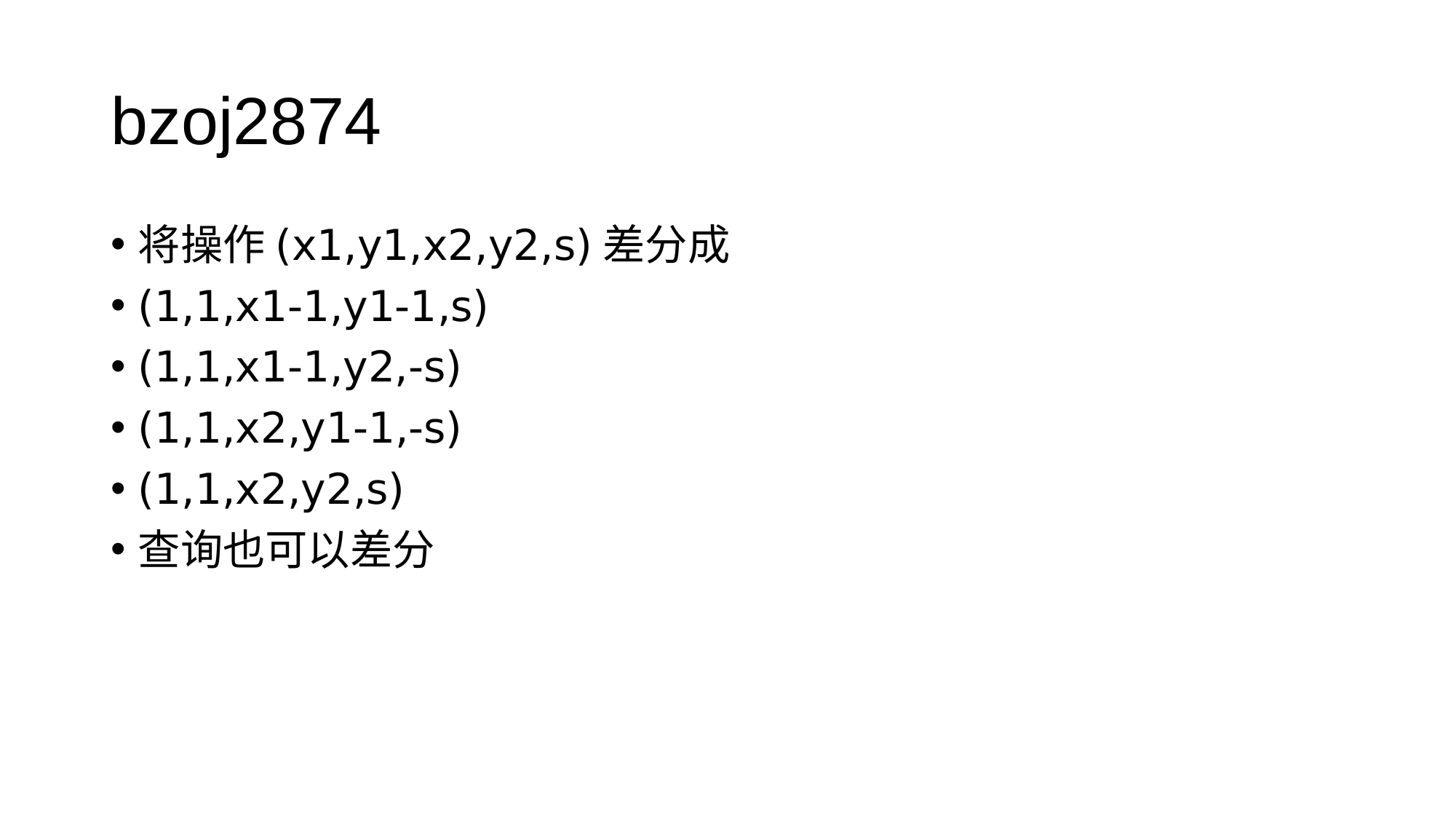

# bzoj2874
将操作(x1,y1,x2,y2,s)差分成
(1,1,x1-1,y1-1,s)
(1,1,x1-1,y2,-s)
(1,1,x2,y1-1,-s)
(1,1,x2,y2,s)
查询也可以差分